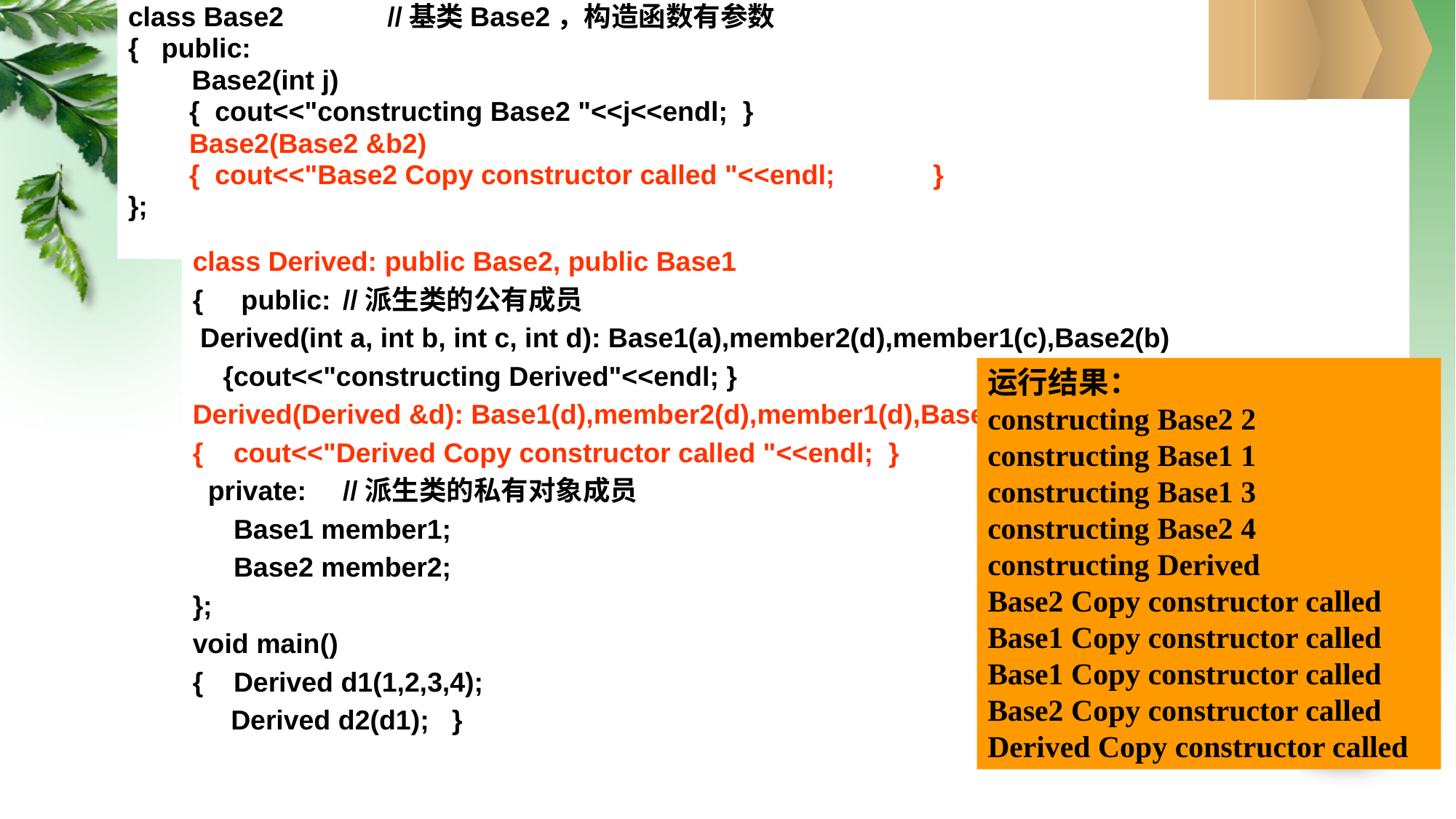

class Base2	//基类Base2，构造函数有参数
{   public:
	   Base2(int j)
        {  cout<<"constructing Base2 "<<j<<endl;  }
        Base2(Base2 &b2)
        {  cout<<"Base2 Copy constructor called "<<endl;	}
};
class Derived: public Base2, public Base1
{     public:	//派生类的公有成员
 Derived(int a, int b, int c, int d): Base1(a),member2(d),member1(c),Base2(b)
    {cout<<"constructing Derived"<<endl; }
Derived(Derived &d): Base1(d),member2(d),member1(d),Base2(d)
{	cout<<"Derived Copy constructor called "<<endl;	}
  private:	//派生类的私有对象成员
	Base1 member1;
	Base2 member2;
};
void main()
{	Derived d1(1,2,3,4);
     Derived d2(d1);   }
运行结果：
constructing Base2 2
constructing Base1 1
constructing Base1 3
constructing Base2 4
constructing Derived
Base2 Copy constructor called
Base1 Copy constructor called
Base1 Copy constructor called
Base2 Copy constructor called
Derived Copy constructor called